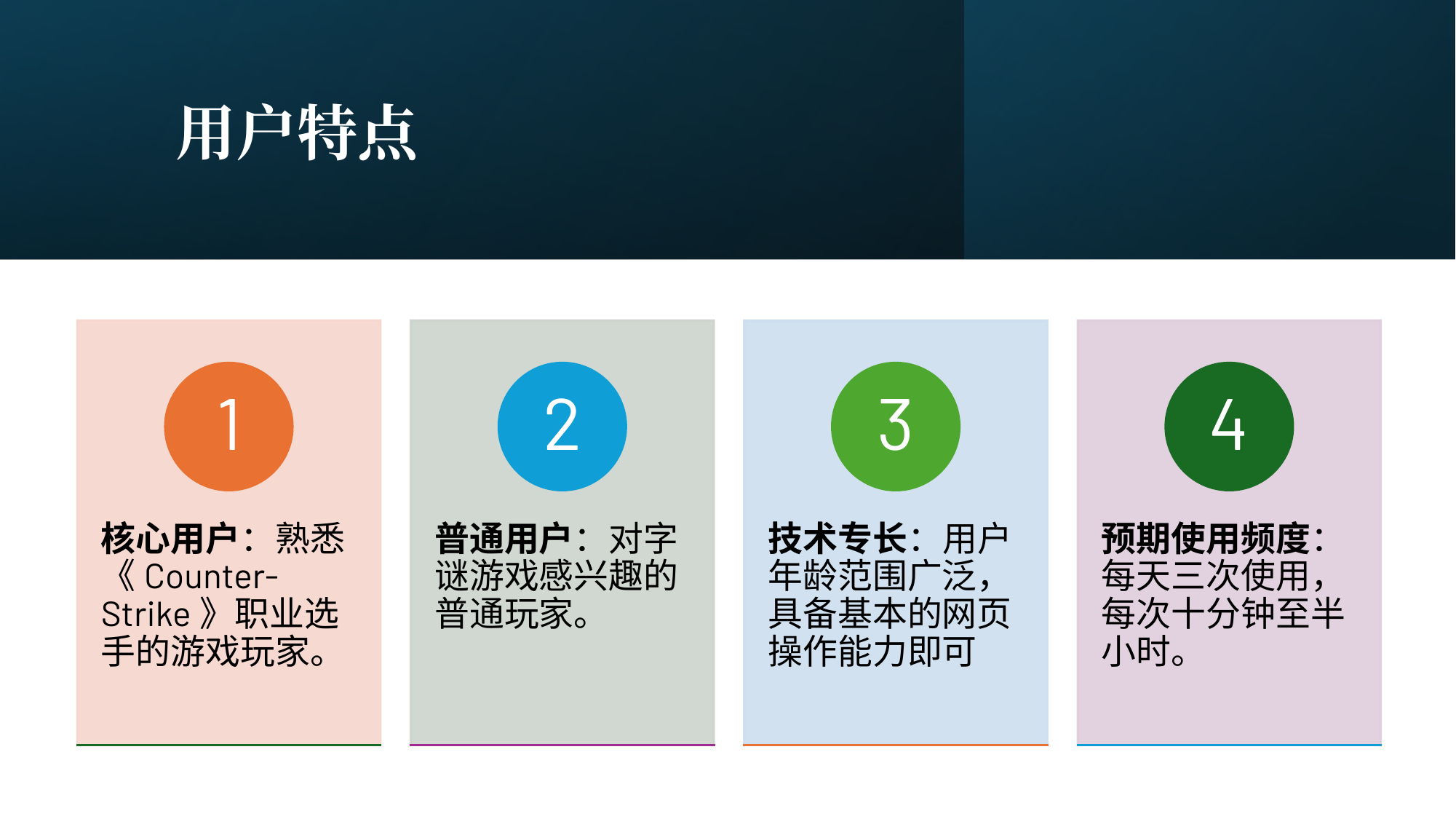

# 用户特点
核心用户：熟悉《Counter-Strike》职业选手的游戏玩家。
1
普通用户：对字谜游戏感兴趣的普通玩家。
2
技术专长：用户年龄范围广泛，具备基本的网页操作能力即可
3
预期使用频度：每天三次使用，每次十分钟至半小时。
4